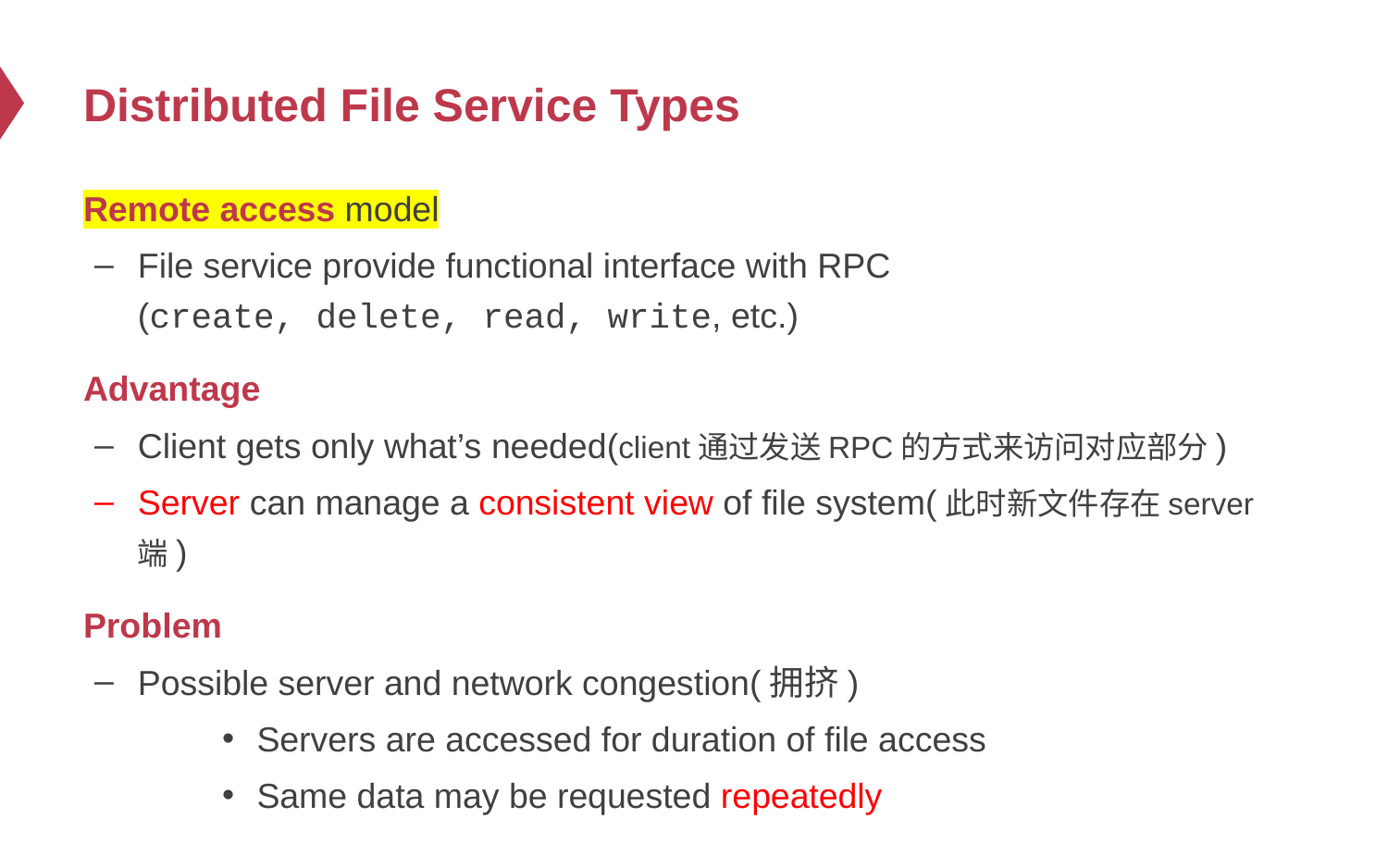

# Distributed File Service Types
Remote access model
File service provide functional interface with RPC
(create, delete, read, write, etc.)
Advantage
Client gets only what’s needed(client通过发送RPC的方式来访问对应部分)
Server can manage a consistent view of file system(此时新文件存在server端)
Problem
Possible server and network congestion(拥挤)
Servers are accessed for duration of file access
Same data may be requested repeatedly

11